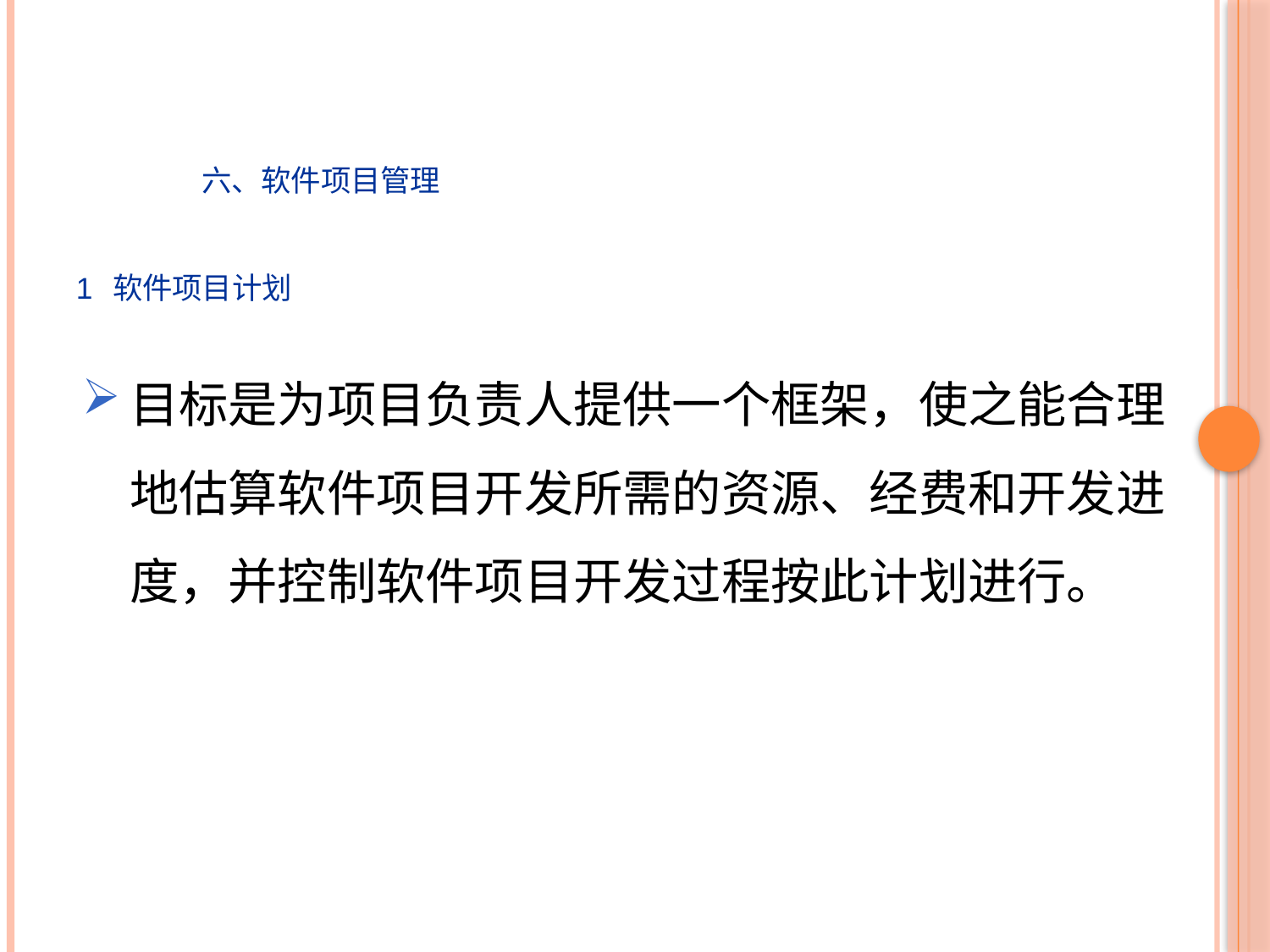

六、软件项目管理
1  软件项目计划
目标是为项目负责人提供一个框架，使之能合理地估算软件项目开发所需的资源、经费和开发进度，并控制软件项目开发过程按此计划进行。